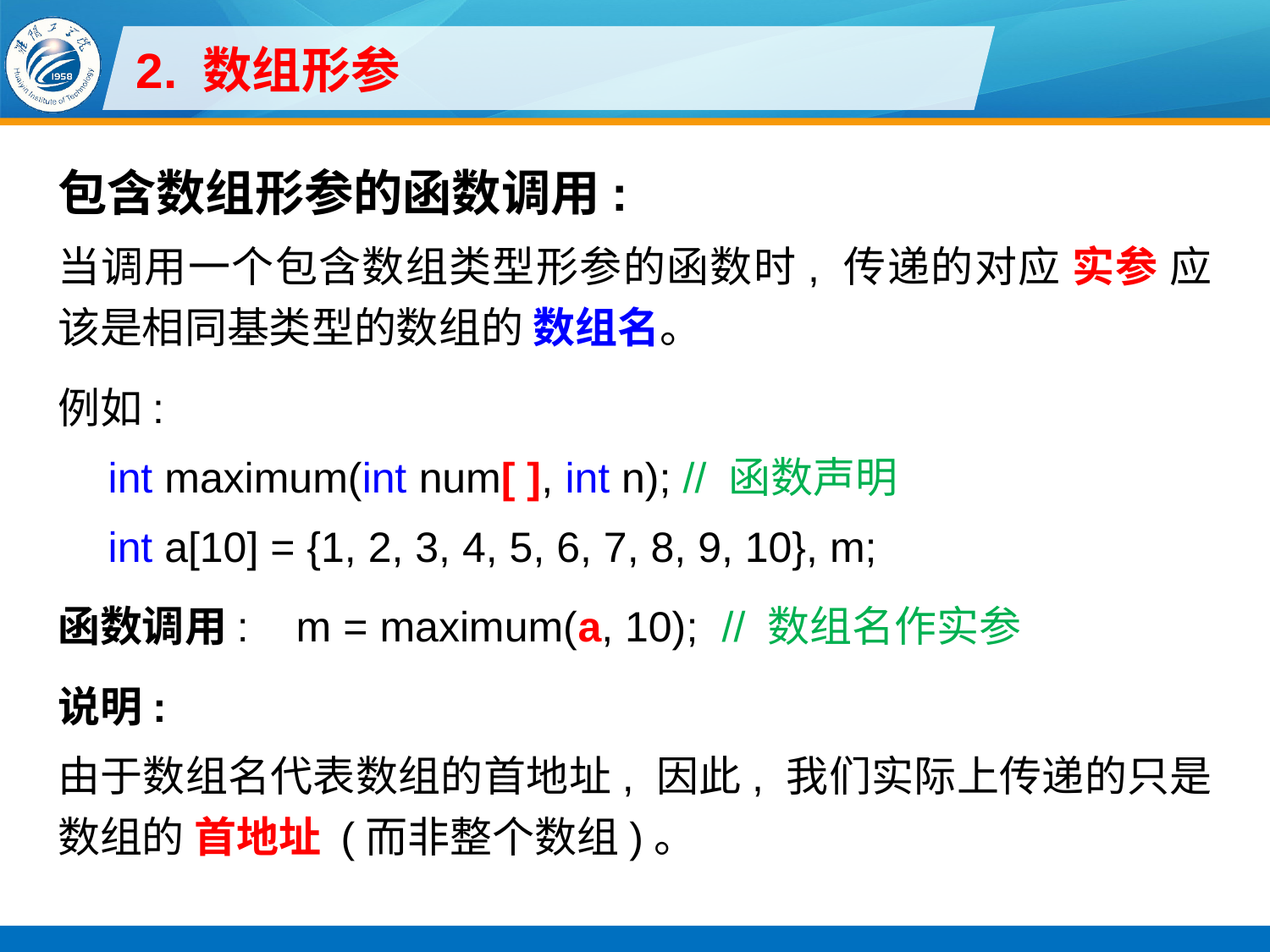

# 2. 数组形参
包含数组形参的函数调用:
当调用一个包含数组类型形参的函数时, 传递的对应 实参 应该是相同基类型的数组的 数组名。
例如:
int maximum(int num[ ], int n); // 函数声明
int a[10] = {1, 2, 3, 4, 5, 6, 7, 8, 9, 10}, m;
函数调用:    m = maximum(a, 10);  // 数组名作实参
说明:
由于数组名代表数组的首地址, 因此, 我们实际上传递的只是数组的 首地址 (而非整个数组)。